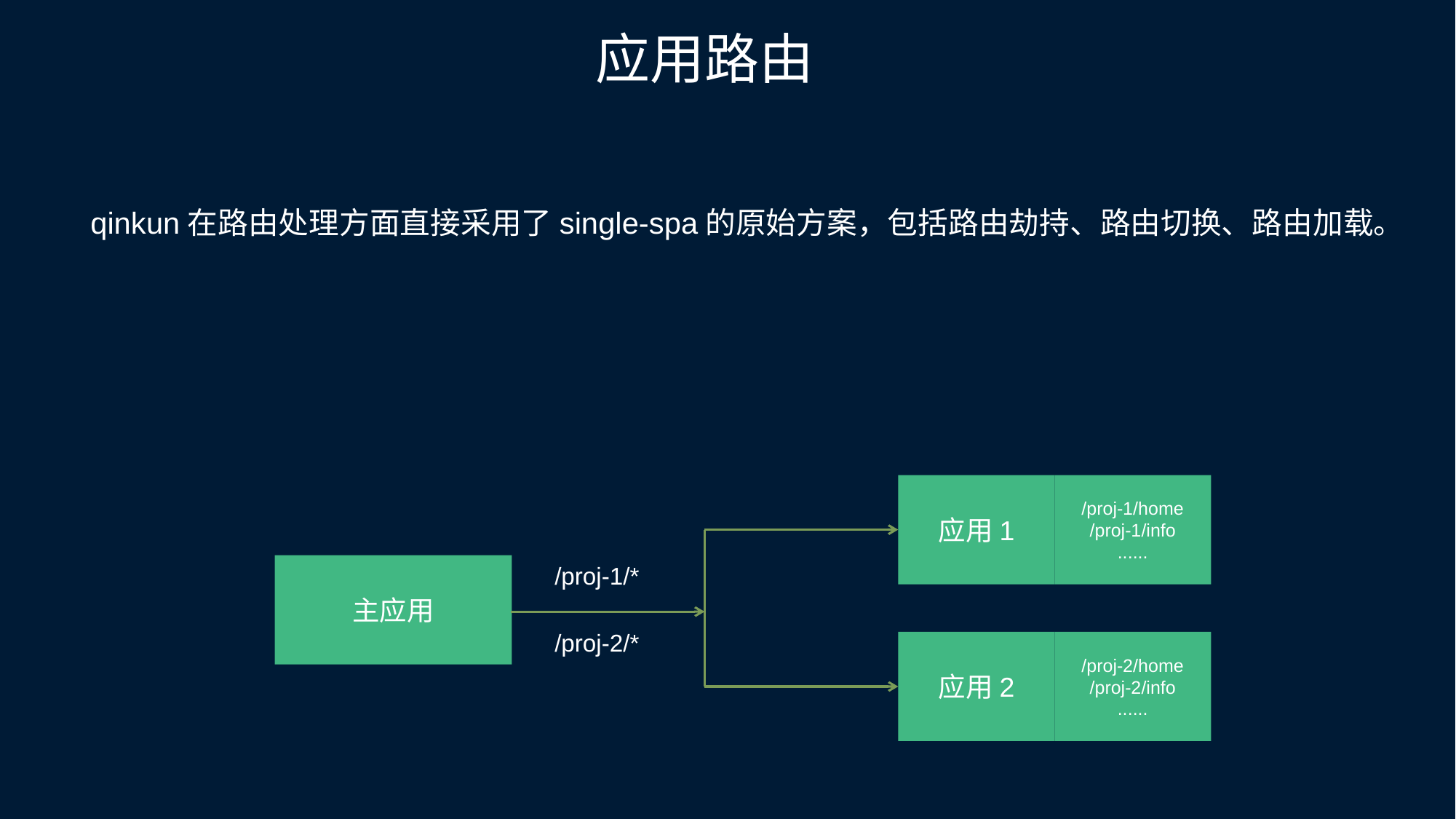

应用路由
qinkun在路由处理方面直接采用了single-spa的原始方案，包括路由劫持、路由切换、路由加载。
应用1
/proj-1/home
/proj-1/info
......
主应用
/proj-1/*
/proj-2/*
应用2
/proj-2/home
/proj-2/info
......